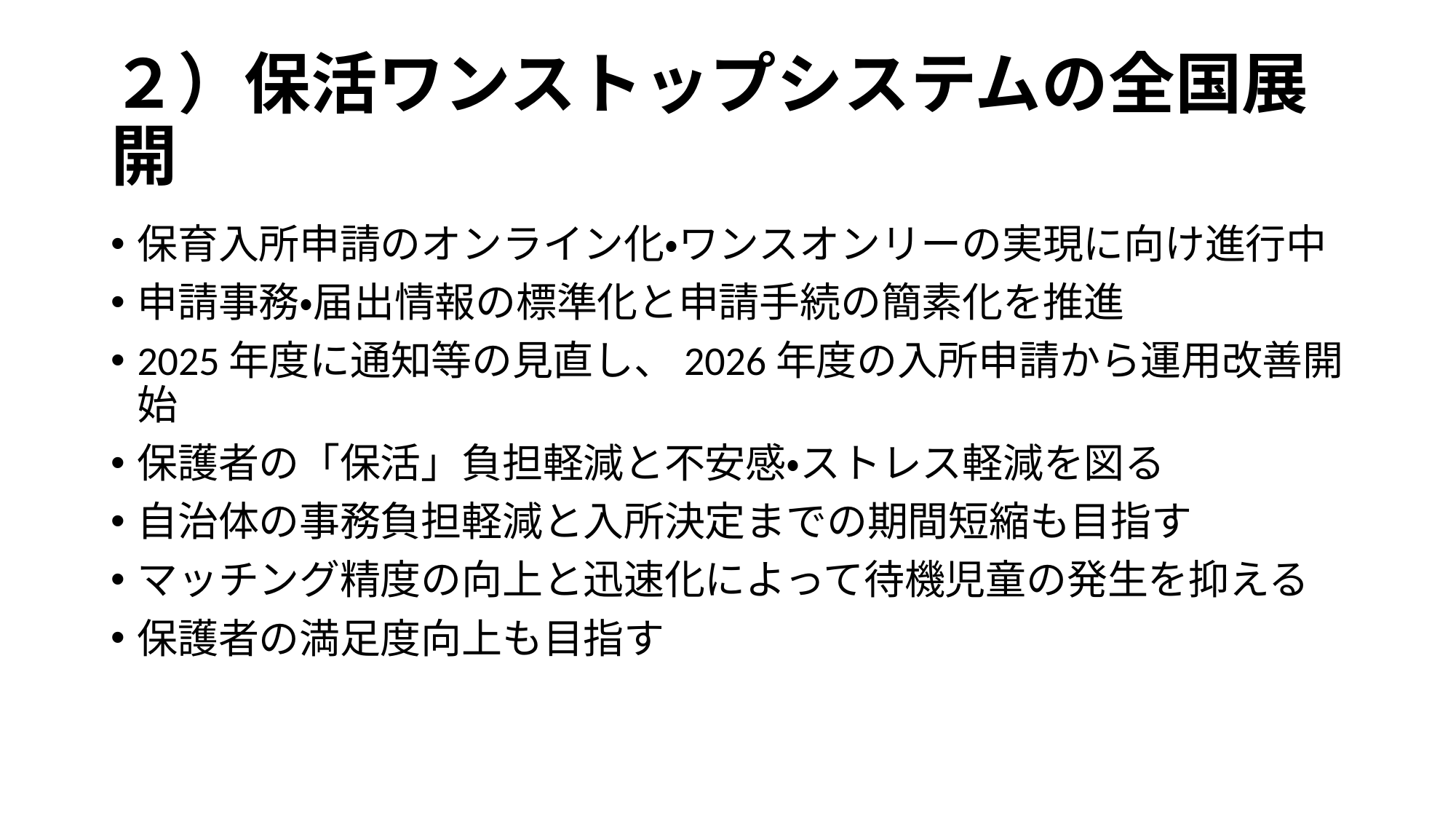

# ２）保活ワンストップシステムの全国展開
保育入所申請のオンライン化・ワンスオンリーの実現に向け進行中
申請事務・届出情報の標準化と申請手続の簡素化を推進
2025年度に通知等の見直し、2026年度の入所申請から運用改善開始
保護者の「保活」負担軽減と不安感・ストレス軽減を図る
自治体の事務負担軽減と入所決定までの期間短縮も目指す
マッチング精度の向上と迅速化によって待機児童の発生を抑える
保護者の満足度向上も目指す